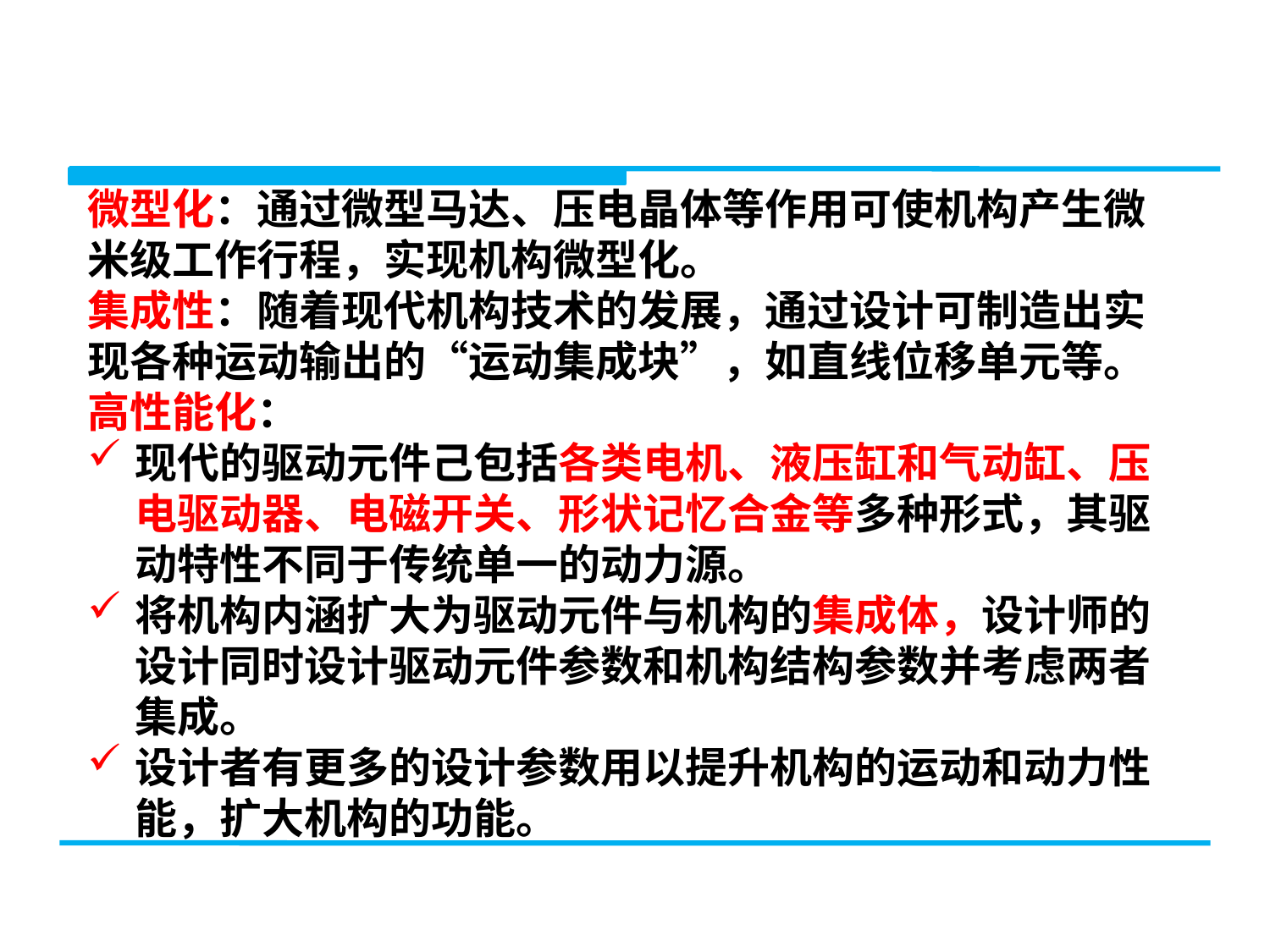

微型化：通过微型马达、压电晶体等作用可使机构产生微米级工作行程，实现机构微型化。
集成性：随着现代机构技术的发展，通过设计可制造出实现各种运动输出的“运动集成块”，如直线位移单元等。
高性能化：
现代的驱动元件己包括各类电机、液压缸和气动缸、压电驱动器、电磁开关、形状记忆合金等多种形式，其驱动特性不同于传统单一的动力源。
将机构内涵扩大为驱动元件与机构的集成体，设计师的设计同时设计驱动元件参数和机构结构参数并考虑两者集成。
设计者有更多的设计参数用以提升机构的运动和动力性能，扩大机构的功能。